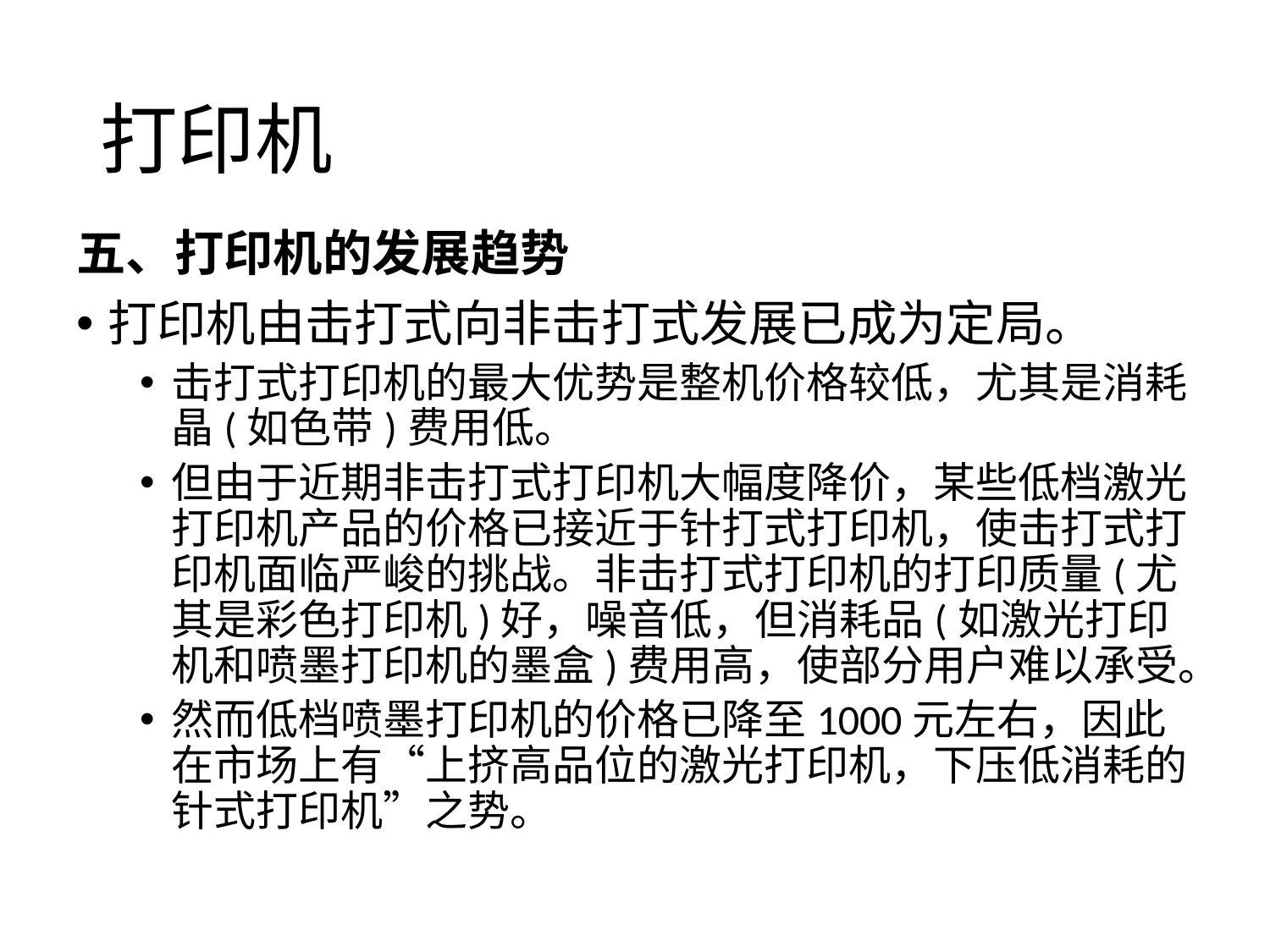

# 打印机
五、打印机的发展趋势
打印机由击打式向非击打式发展已成为定局。
击打式打印机的最大优势是整机价格较低，尤其是消耗晶(如色带)费用低。
但由于近期非击打式打印机大幅度降价，某些低档激光打印机产品的价格已接近于针打式打印机，使击打式打印机面临严峻的挑战。非击打式打印机的打印质量(尤其是彩色打印机)好，噪音低，但消耗品(如激光打印机和喷墨打印机的墨盒)费用高，使部分用户难以承受。
然而低档喷墨打印机的价格已降至1000元左右，因此在市场上有“上挤高品位的激光打印机，下压低消耗的针式打印机”之势。